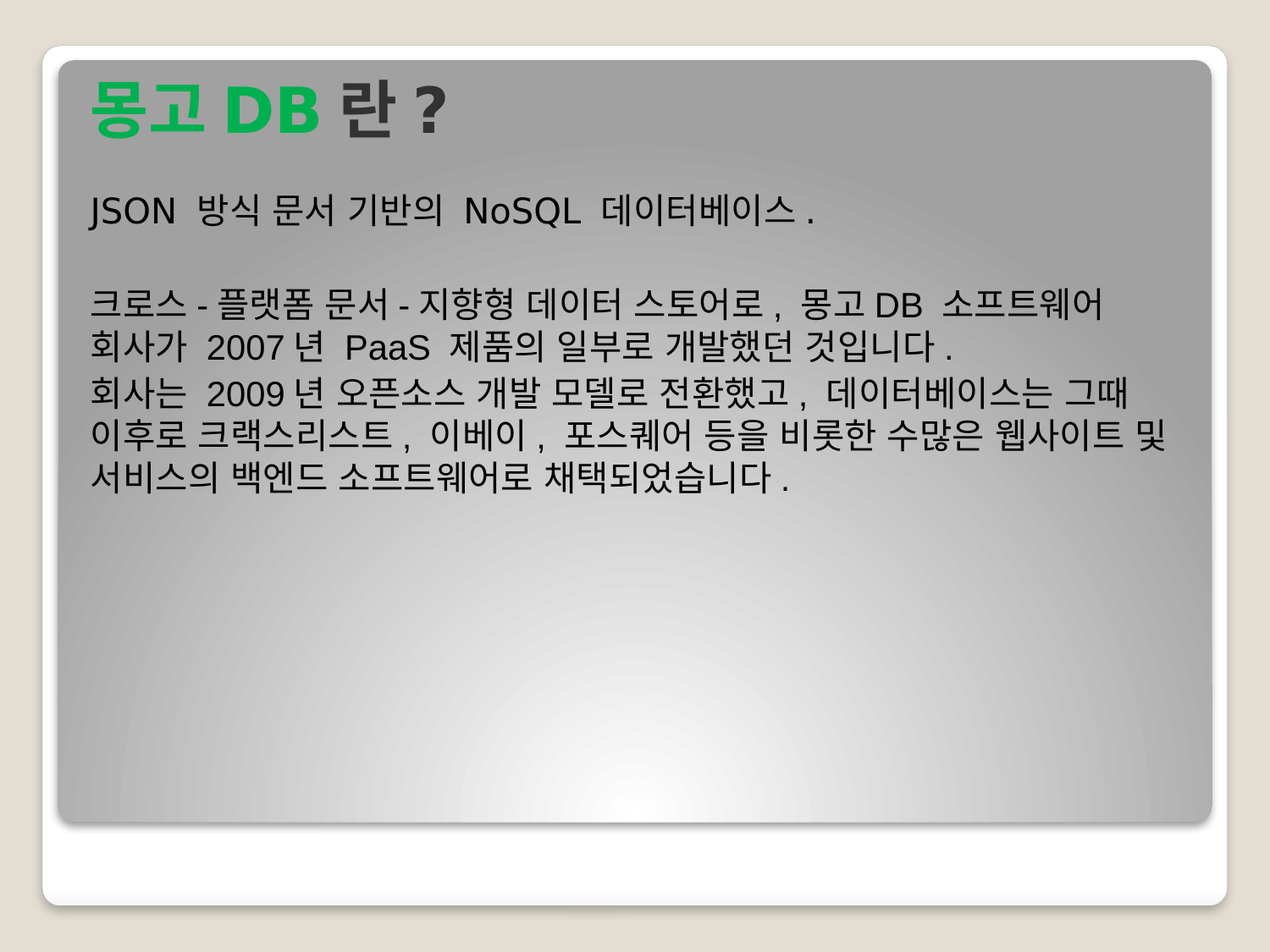

# 몽고DB란?
JSON 방식 문서 기반의 NoSQL 데이터베이스.

크로스-플랫폼 문서-지향형 데이터 스토어로, 몽고DB 소프트웨어 회사가 2007년 PaaS 제품의 일부로 개발했던 것입니다.
회사는 2009년 오픈소스 개발 모델로 전환했고, 데이터베이스는 그때 이후로 크랙스리스트, 이베이, 포스퀘어 등을 비롯한 수많은 웹사이트 및 서비스의 백엔드 소프트웨어로 채택되었습니다.